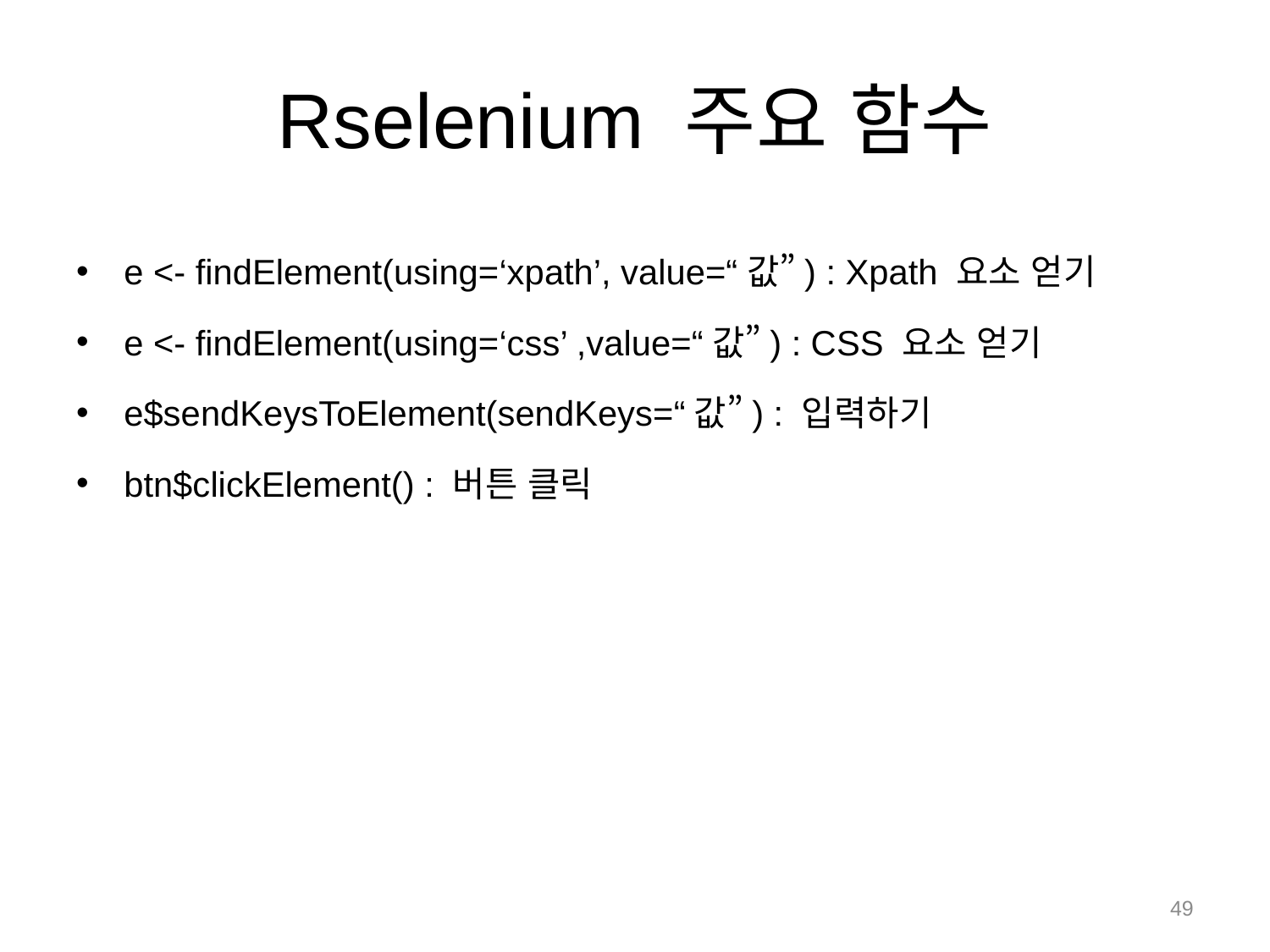

# Rselenium 주요 함수
e <- findElement(using=‘xpath’, value=“값”) : Xpath 요소 얻기
e <- findElement(using=‘css’ ,value=“값”) : CSS 요소 얻기
e$sendKeysToElement(sendKeys=“값”) : 입력하기
btn$clickElement() : 버튼 클릭
49